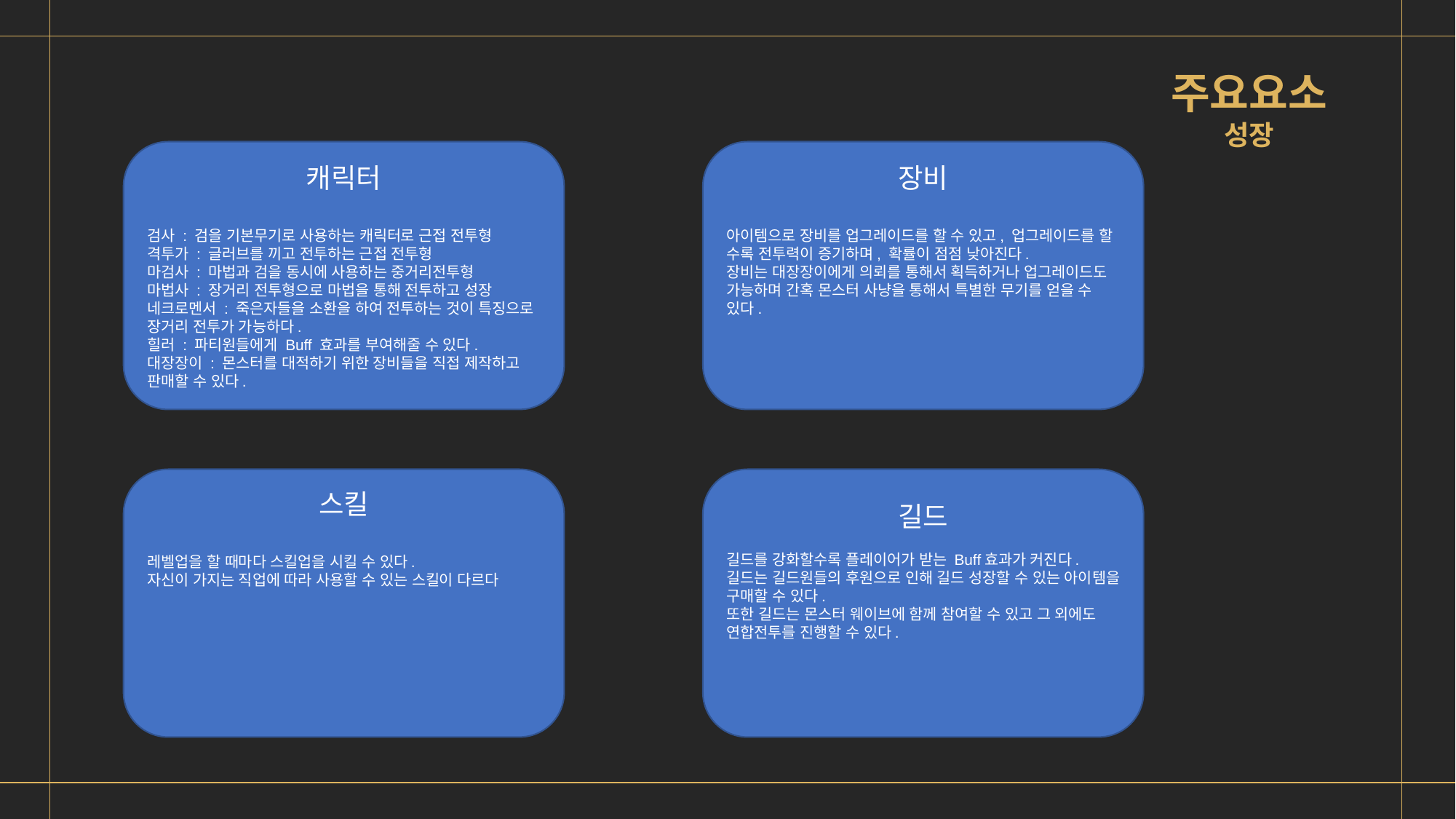

주요요소
성장
캐릭터

검사 : 검을 기본무기로 사용하는 캐릭터로 근접 전투형
격투가 : 글러브를 끼고 전투하는 근접 전투형
마검사 : 마법과 검을 동시에 사용하는 중거리전투형
마법사 : 장거리 전투형으로 마법을 통해 전투하고 성장
네크로멘서 : 죽은자들을 소환을 하여 전투하는 것이 특징으로 장거리 전투가 가능하다.
힐러 : 파티원들에게 Buff 효과를 부여해줄 수 있다.
대장장이 : 몬스터를 대적하기 위한 장비들을 직접 제작하고 판매할 수 있다.
장비

아이템으로 장비를 업그레이드를 할 수 있고, 업그레이드를 할 수록 전투력이 증기하며, 확률이 점점 낮아진다.
장비는 대장장이에게 의뢰를 통해서 획득하거나 업그레이드도 가능하며 간혹 몬스터 사냥을 통해서 특별한 무기를 얻을 수 있다.

스킬

레벨업을 할 때마다 스킬업을 시킬 수 있다.
자신이 가지는 직업에 따라 사용할 수 있는 스킬이 다르다

길드

길드를 강화할수록 플레이어가 받는 Buff효과가 커진다.
길드는 길드원들의 후원으로 인해 길드 성장할 수 있는 아이템을 구매할 수 있다.
또한 길드는 몬스터 웨이브에 함께 참여할 수 있고 그 외에도 연합전투를 진행할 수 있다.